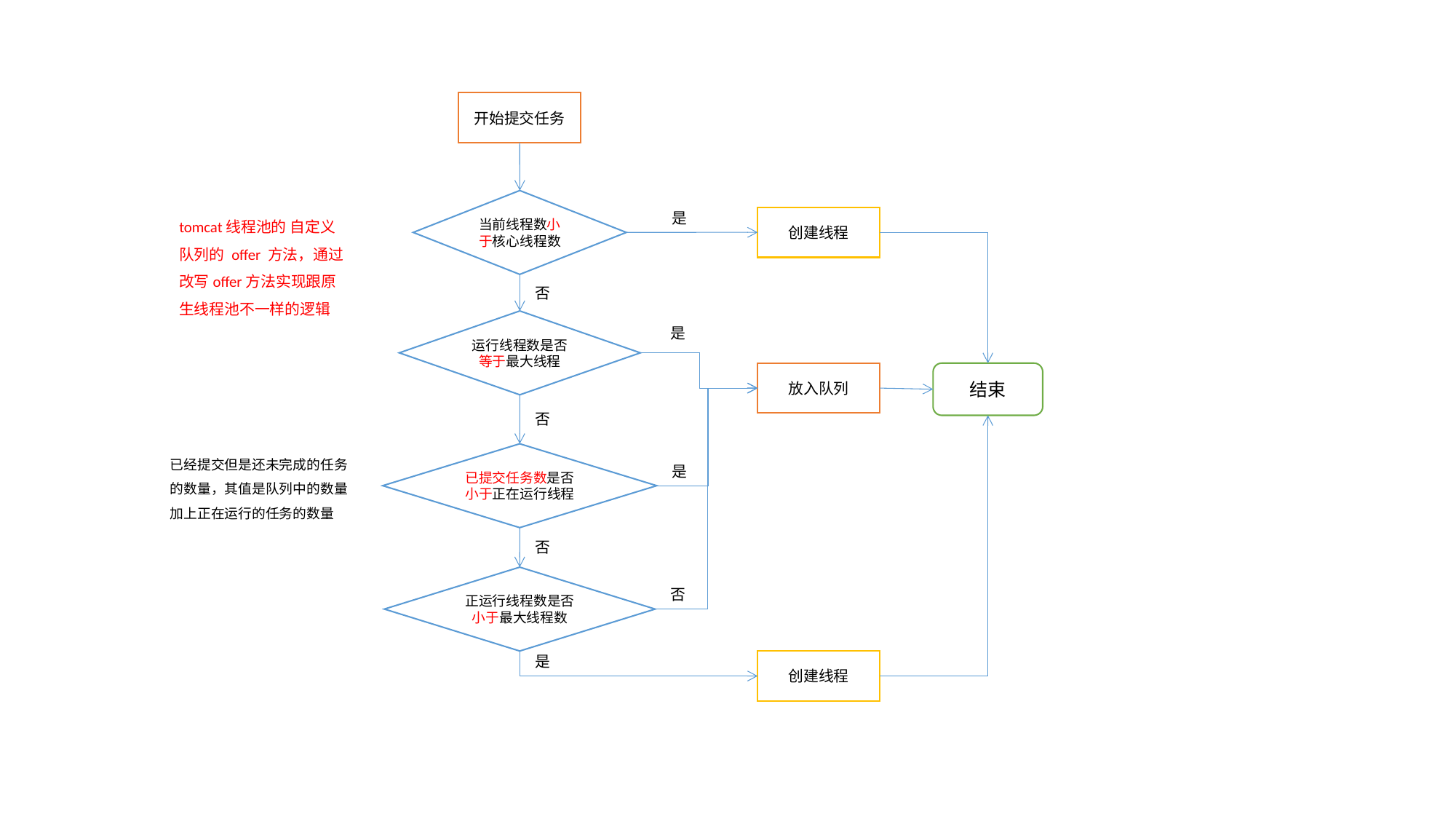

开始提交任务
当前线程数小于核心线程数
tomcat线程池的 自定义队列的 offer 方法，通过改写offer方法实现跟原生线程池不一样的逻辑
是
创建线程
否
运行线程数是否等于最大线程
是
放入队列
结束
否
已经提交但是还未完成的任务的数量，其值是队列中的数量加上正在运行的任务的数量
已提交任务数是否小于正在运行线程
是
否
正运行线程数是否小于最大线程数
否
是
创建线程